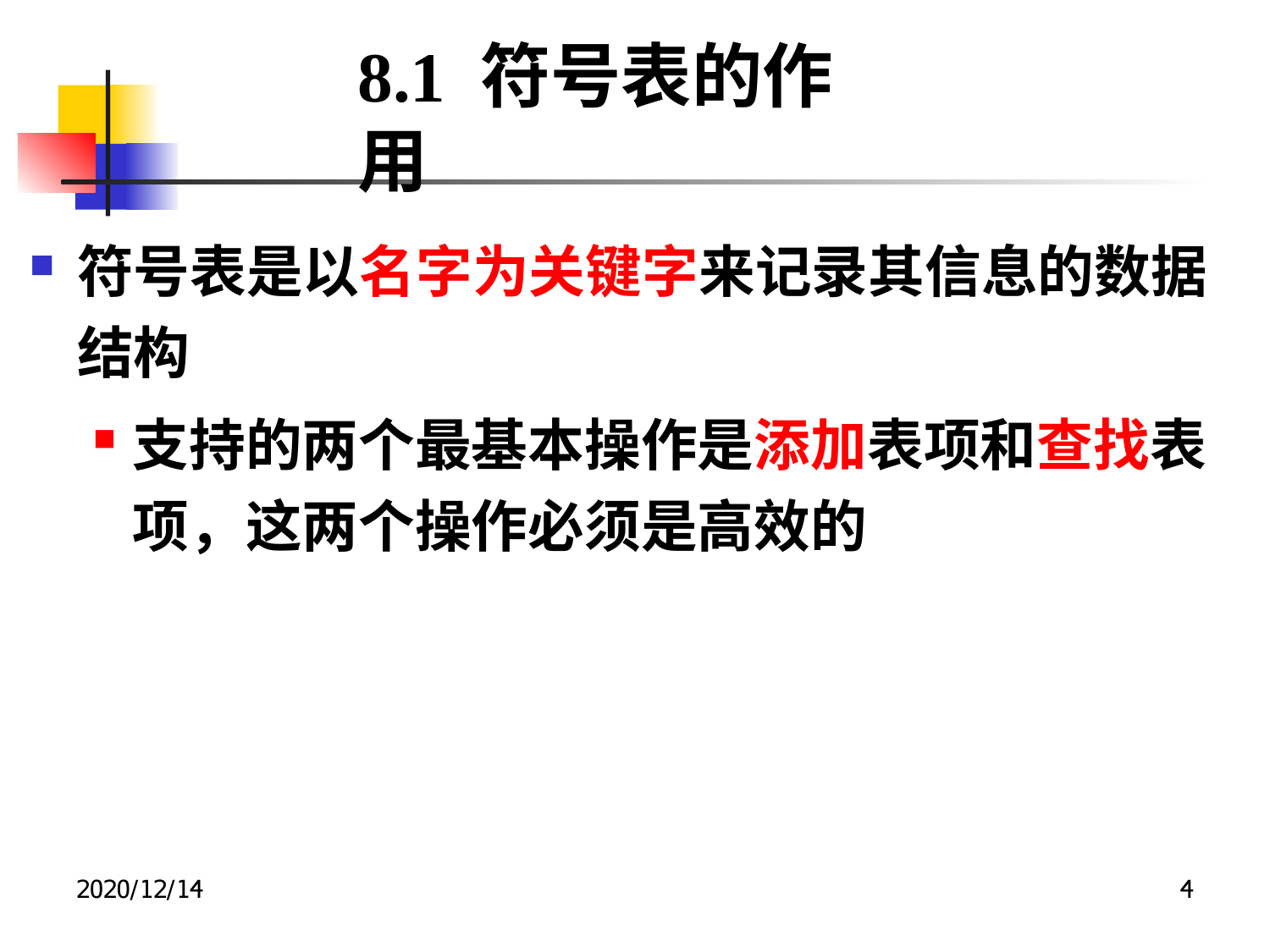

8.1 符号表的作用
符号表是以名字为关键字来记录其信息的数据结构
支持的两个最基本操作是添加表项和查找表项，这两个操作必须是高效的
2020/12/14
4